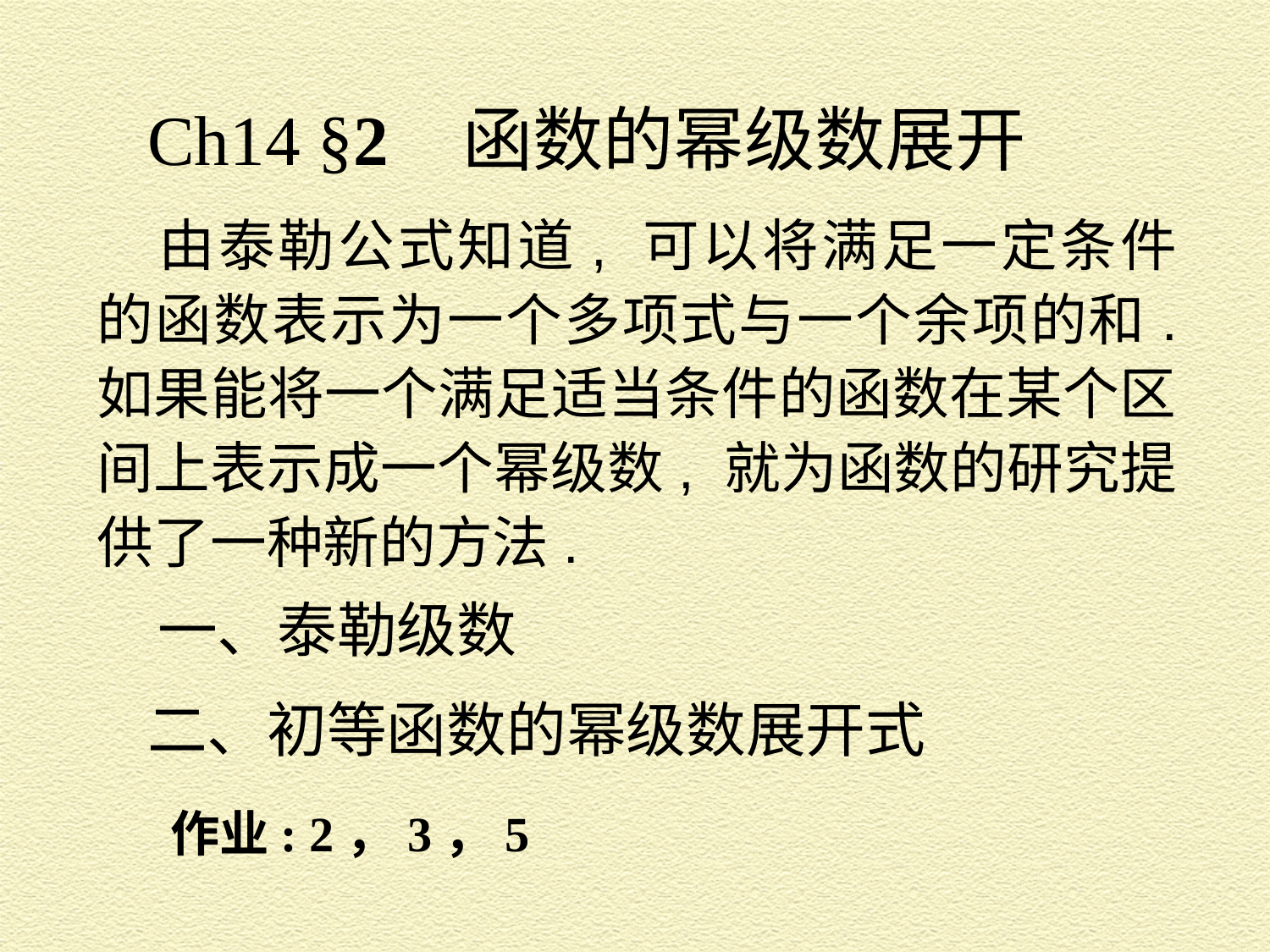

Ch14 §2   函数的幂级数展开
由泰勒公式知道, 可以将满足一定条件的函数表示为一个多项式与一个余项的和. 如果能将一个满足适当条件的函数在某个区间上表示成一个幂级数, 就为函数的研究提供了一种新的方法.
一、泰勒级数
二、初等函数的幂级数展开式
作业: 2，3，5